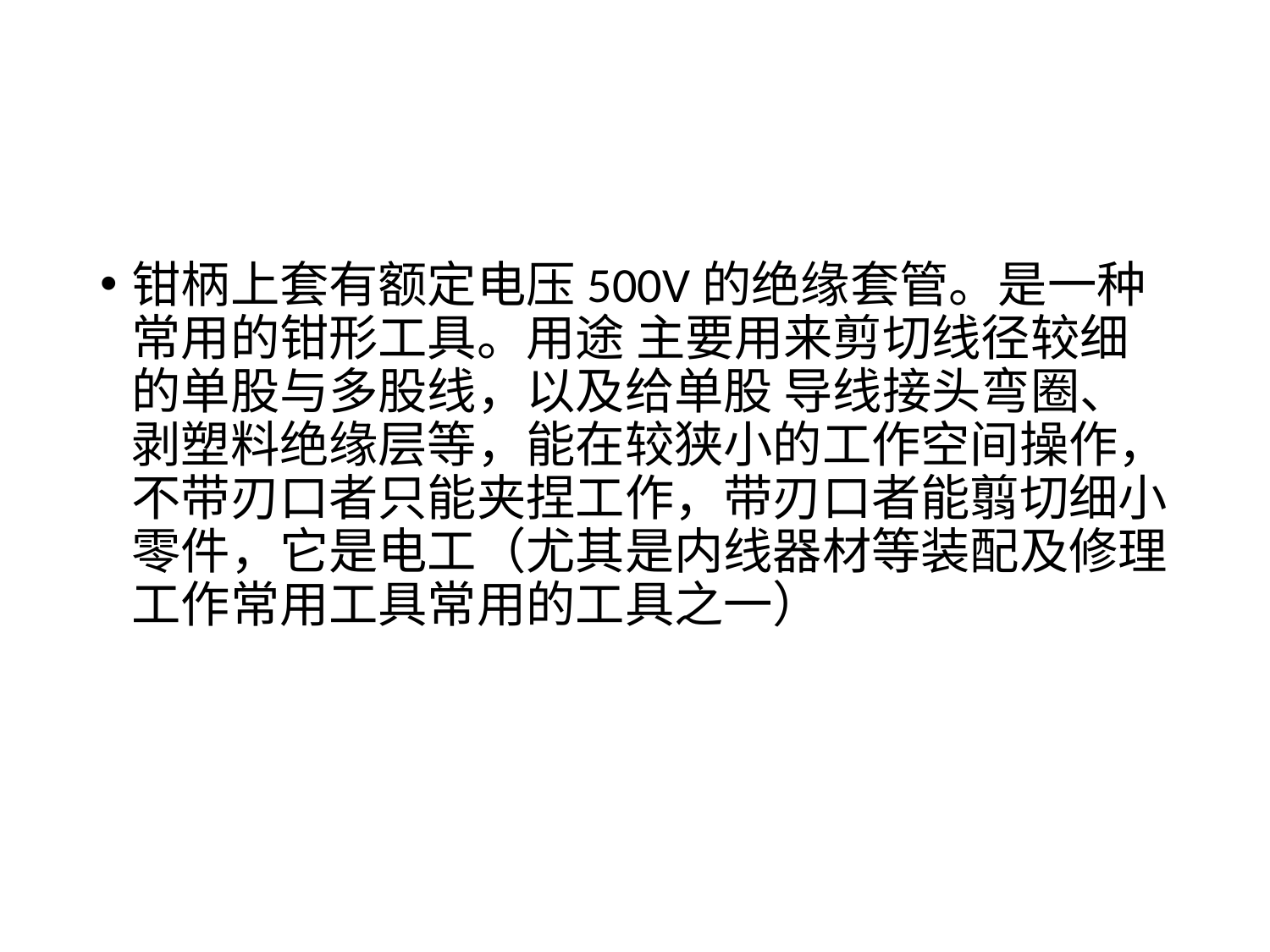

#
钳柄上套有额定电压500V的绝缘套管。是一种常用的钳形工具。用途 主要用来剪切线径较细的单股与多股线，以及给单股 导线接头弯圈、剥塑料绝缘层等，能在较狭小的工作空间操作，不带刃口者只能夹捏工作，带刃口者能翦切细小零件，它是电工（尤其是内线器材等装配及修理工作常用工具常用的工具之一）